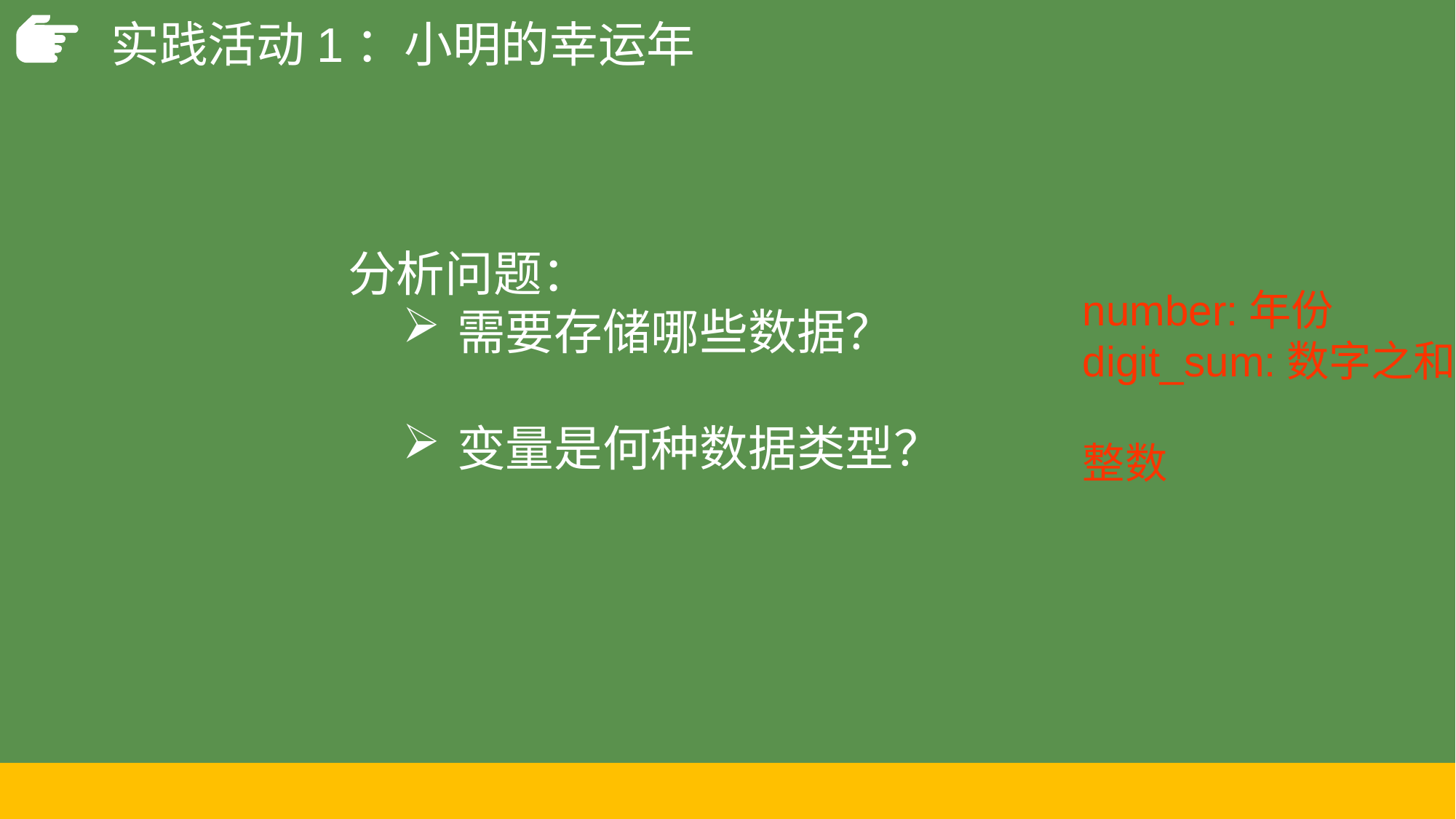

实践活动1：小明的幸运年
分析问题：
需要存储哪些数据？

变量是何种数据类型？
number:年份
digit_sum:数字之和

整数